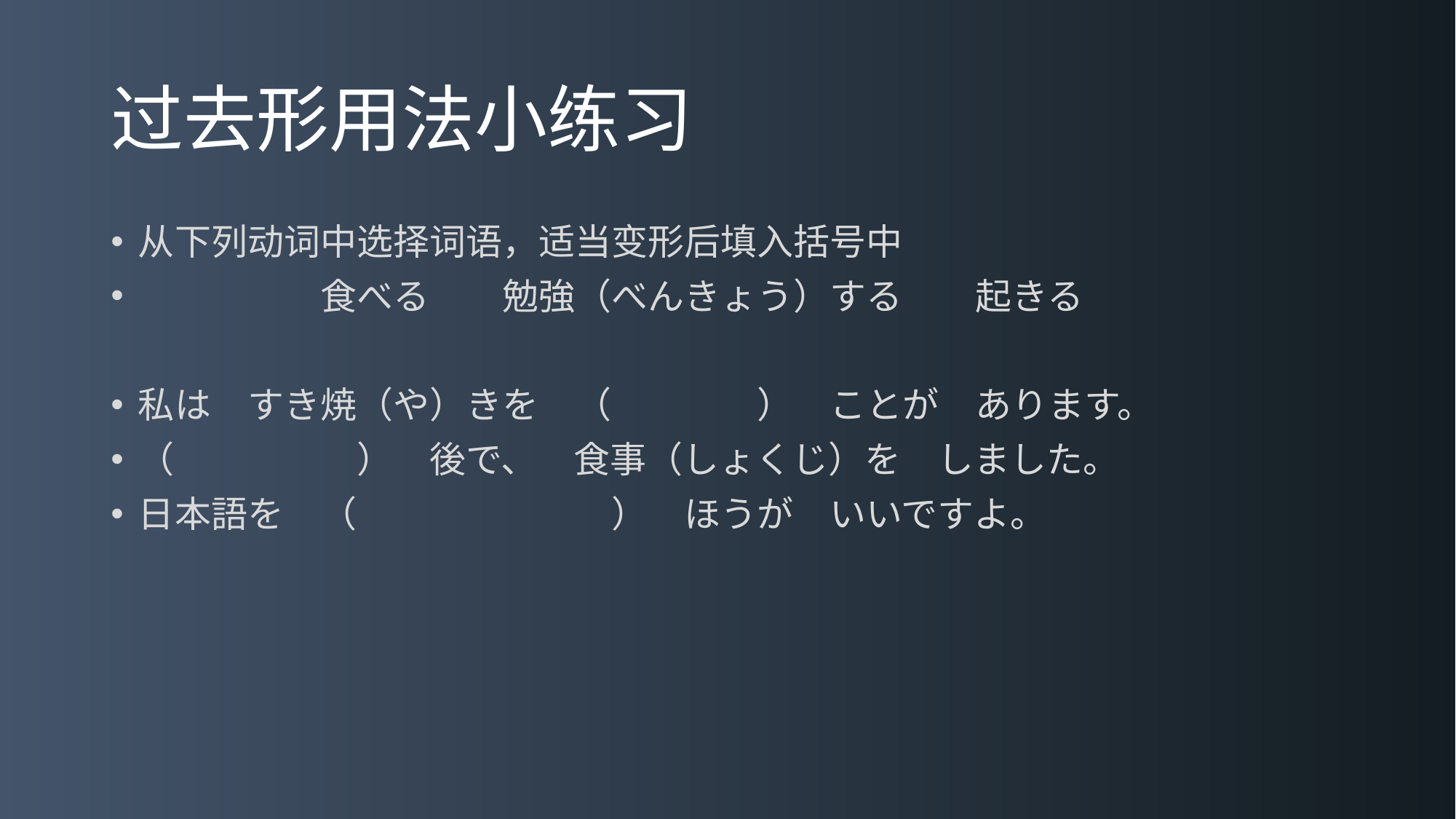

# 过去形用法小练习
从下列动词中选择词语，适当变形后填入括号中
　　　　　食べる　　勉強（べんきょう）する　　起きる

私は　すき焼（や）きを　（　　　　）　ことが　あります。
（　　　　　）　後で、　食事（しょくじ）を　しました。
日本語を　（　　　　　　　）　ほうが　いいですよ。